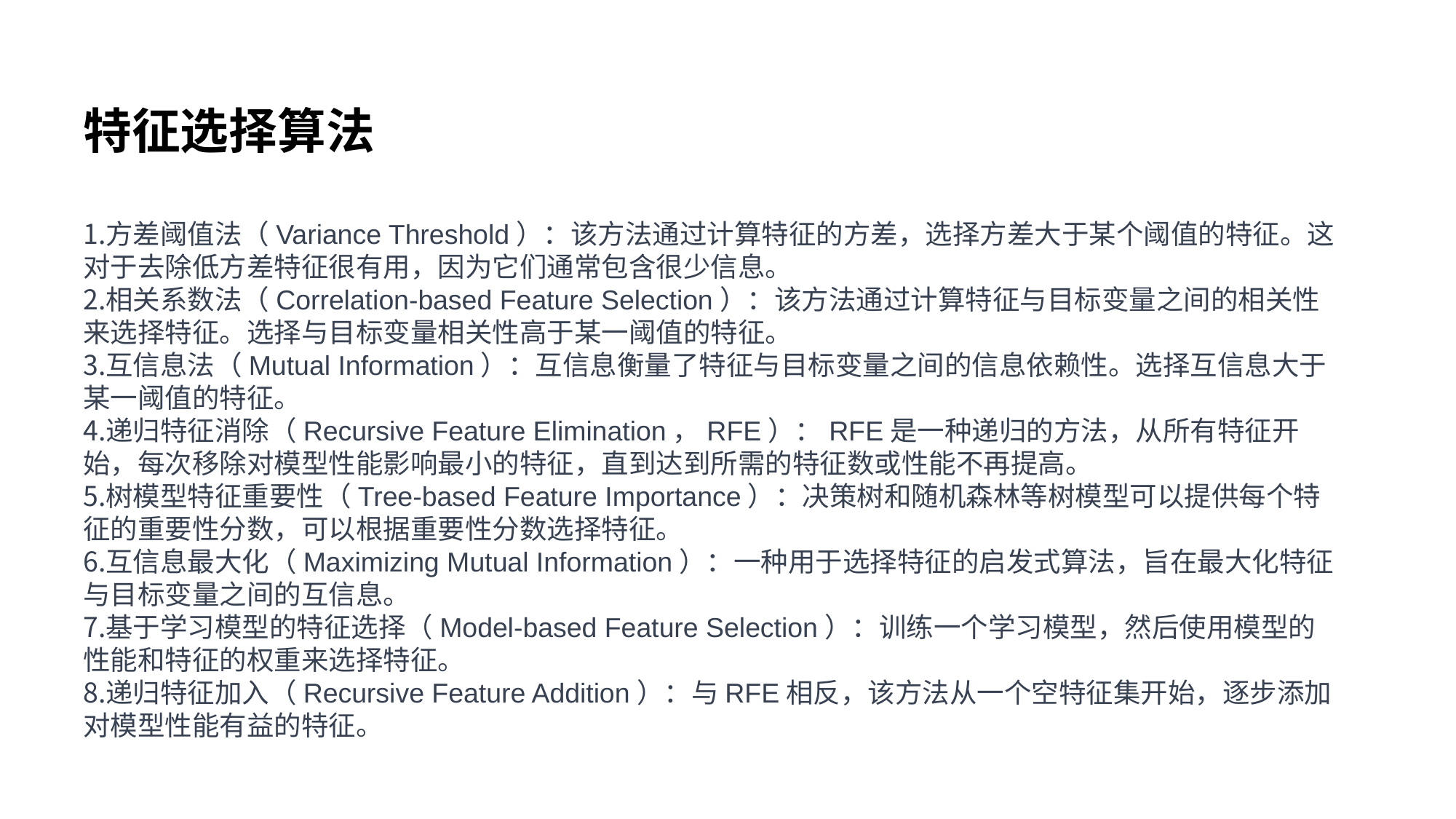

特征选择算法

方差阈值法（Variance Threshold）：该方法通过计算特征的方差，选择方差大于某个阈值的特征。这对于去除低方差特征很有用，因为它们通常包含很少信息。
相关系数法（Correlation-based Feature Selection）：该方法通过计算特征与目标变量之间的相关性来选择特征。选择与目标变量相关性高于某一阈值的特征。
互信息法（Mutual Information）：互信息衡量了特征与目标变量之间的信息依赖性。选择互信息大于某一阈值的特征。
递归特征消除（Recursive Feature Elimination，RFE）：RFE是一种递归的方法，从所有特征开始，每次移除对模型性能影响最小的特征，直到达到所需的特征数或性能不再提高。
树模型特征重要性（Tree-based Feature Importance）：决策树和随机森林等树模型可以提供每个特征的重要性分数，可以根据重要性分数选择特征。
互信息最大化（Maximizing Mutual Information）：一种用于选择特征的启发式算法，旨在最大化特征与目标变量之间的互信息。
基于学习模型的特征选择（Model-based Feature Selection）：训练一个学习模型，然后使用模型的性能和特征的权重来选择特征。
递归特征加入（Recursive Feature Addition）：与RFE相反，该方法从一个空特征集开始，逐步添加对模型性能有益的特征。